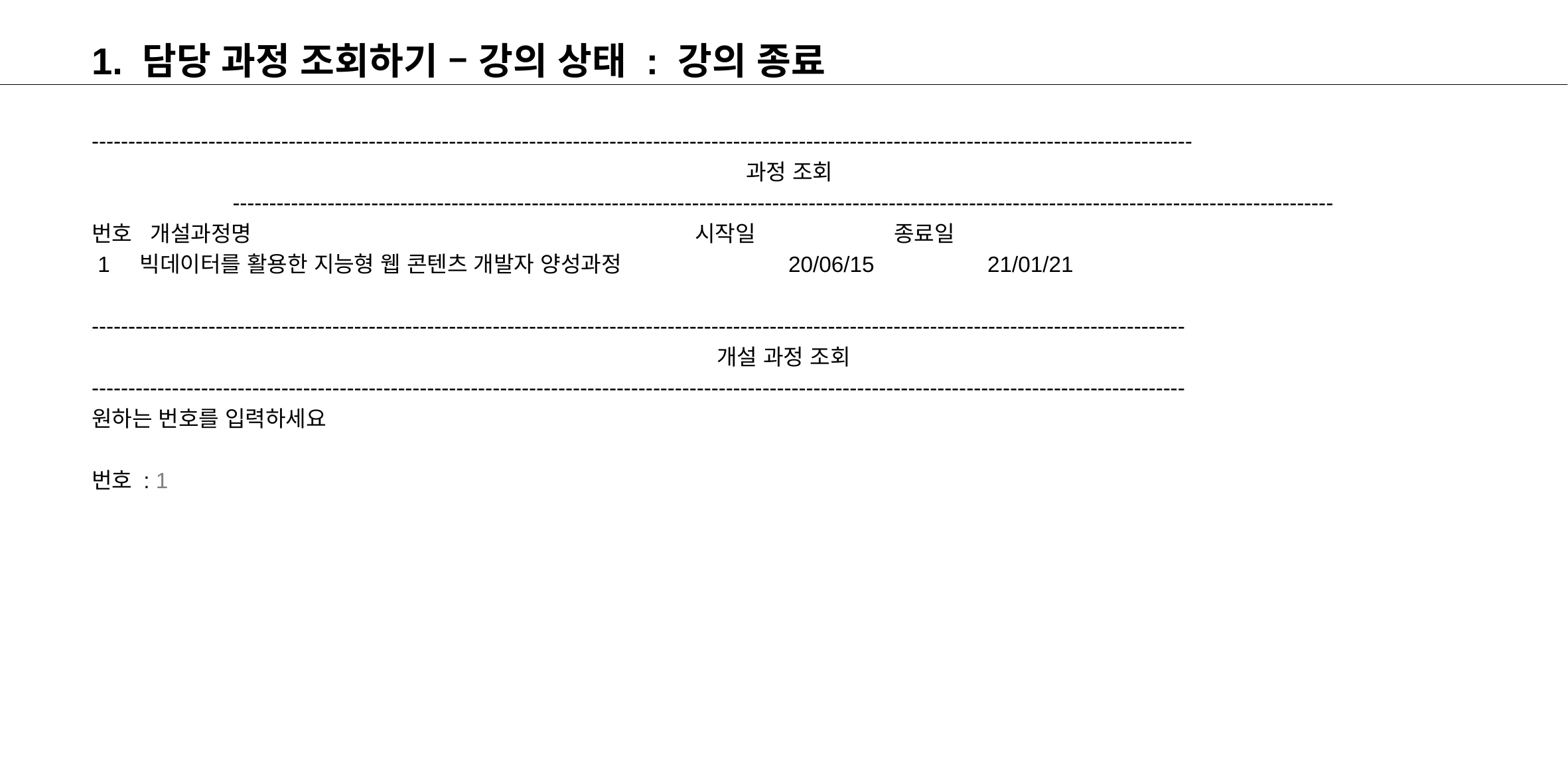

# 1. 담당 과정 조회하기 – 강의 상태 : 강의 종료
-------------------------------------------------------------------------------------------------------------------------------------------------------
 과정 조회
-------------------------------------------------------------------------------------------------------------------------------------------------------
번호   개설과정명    					 시작일   		 종료일
 1    빅데이터를 활용한 지능형 웹 콘텐츠 개발자 양성과정		20/06/15		21/01/21

------------------------------------------------------------------------------------------------------------------------------------------------------
개설 과정 조회
------------------------------------------------------------------------------------------------------------------------------------------------------
원하는 번호를 입력하세요

번호 : 1